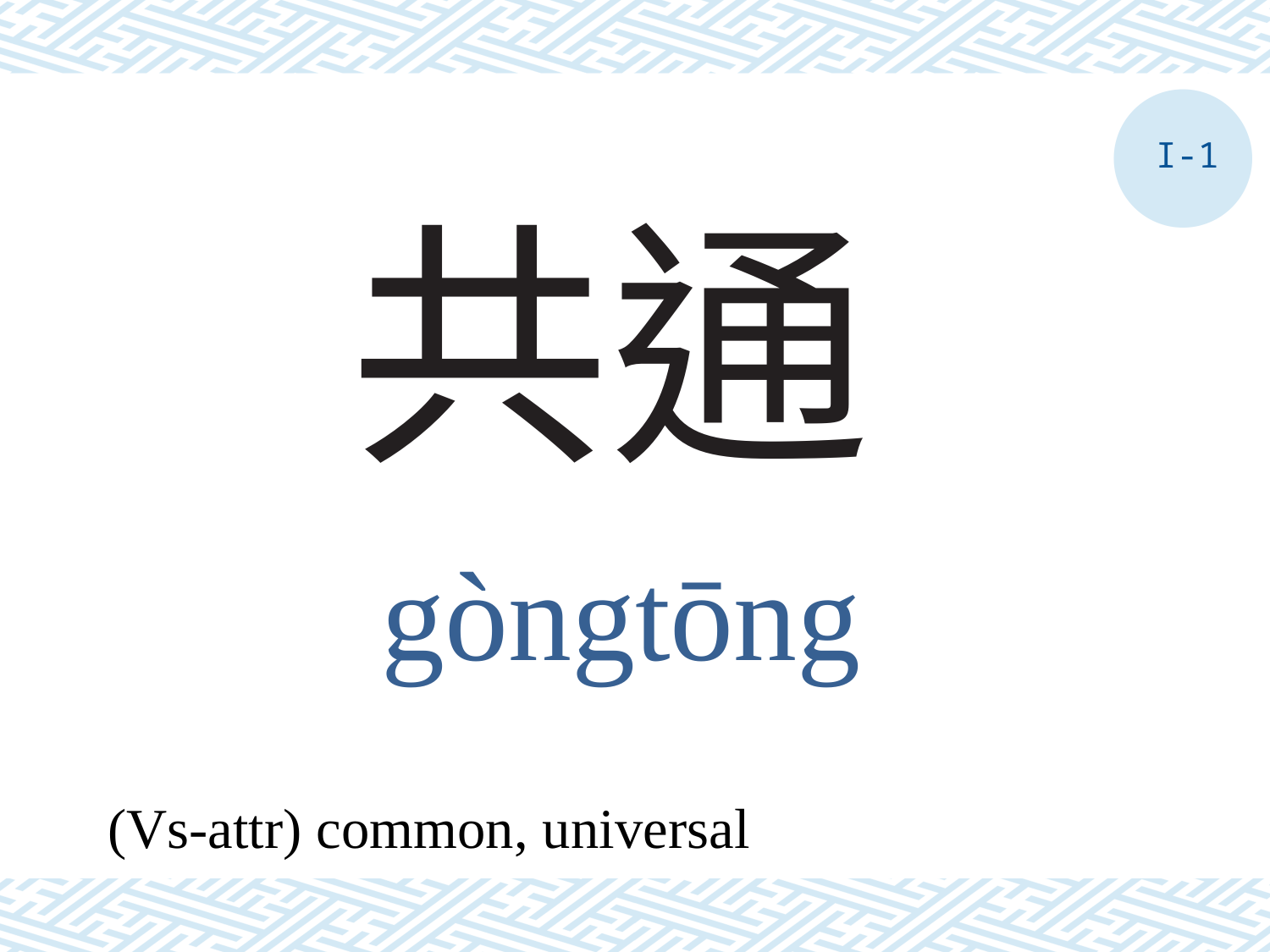

I-1

# 共通
gòngtōng
(Vs-attr) common, universal